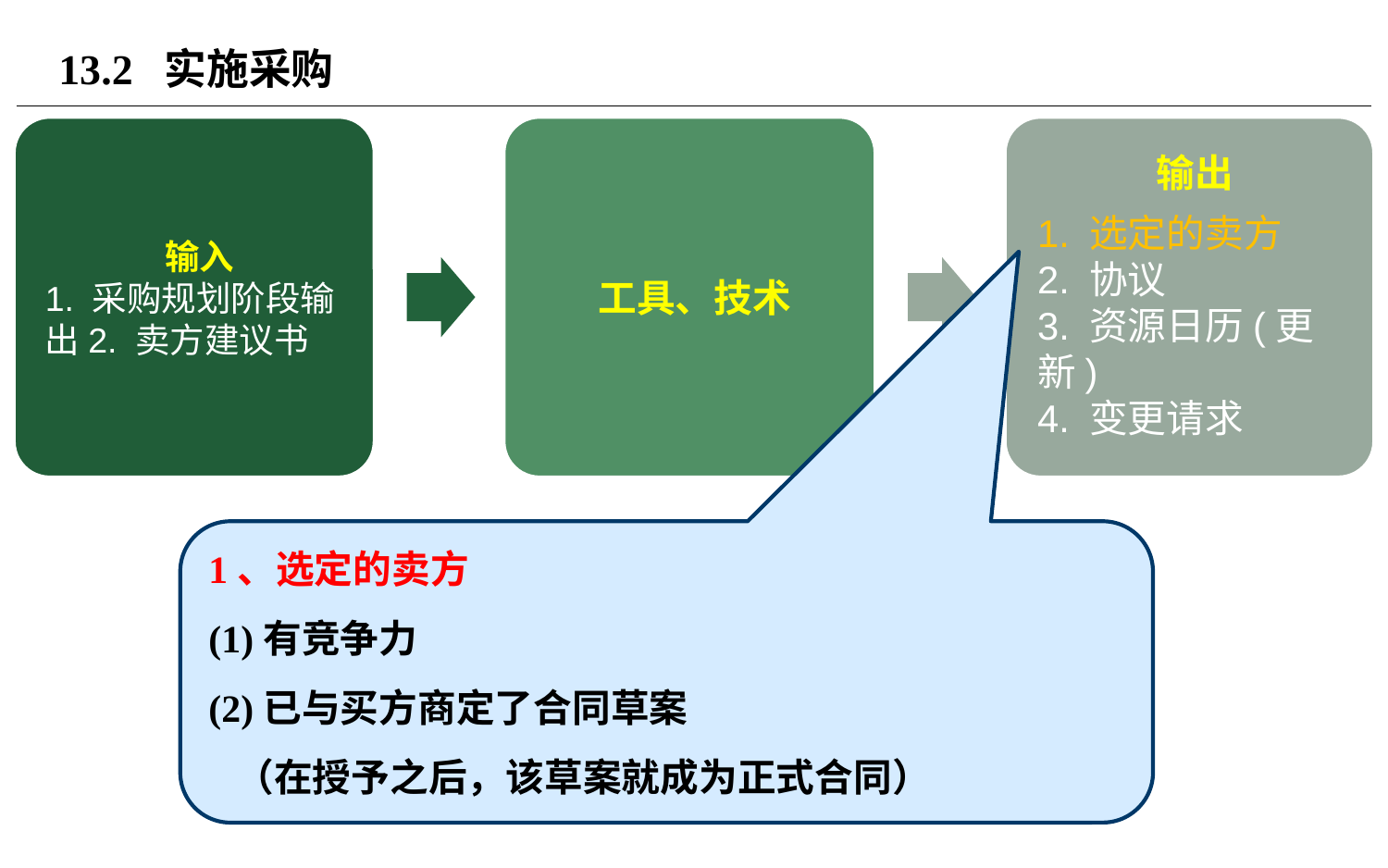

# 13.2  实施采购
输入
1. 采购规划阶段输出2. 卖方建议书

工具、技术

输出
1. 选定的卖方
2. 协议
3. 资源日历(更新)
4. 变更请求

1、选定的卖方
(1)有竞争力
(2)已与买方商定了合同草案
  （在授予之后，该草案就成为正式合同）